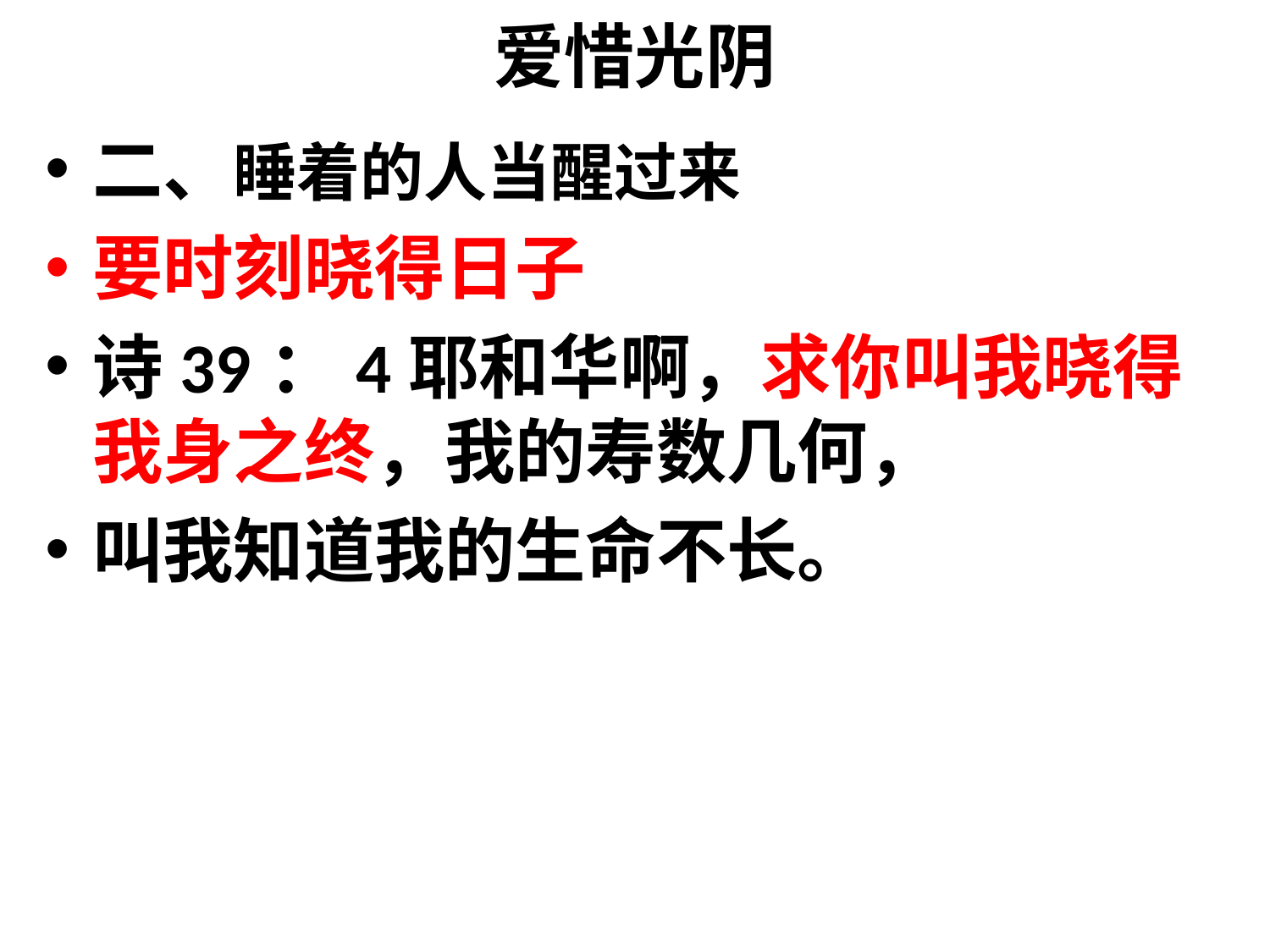

# 爱惜光阴
二、睡着的人当醒过来
要时刻晓得日子
诗39：4耶和华啊，求你叫我晓得我身之终，我的寿数几何，
叫我知道我的生命不长。